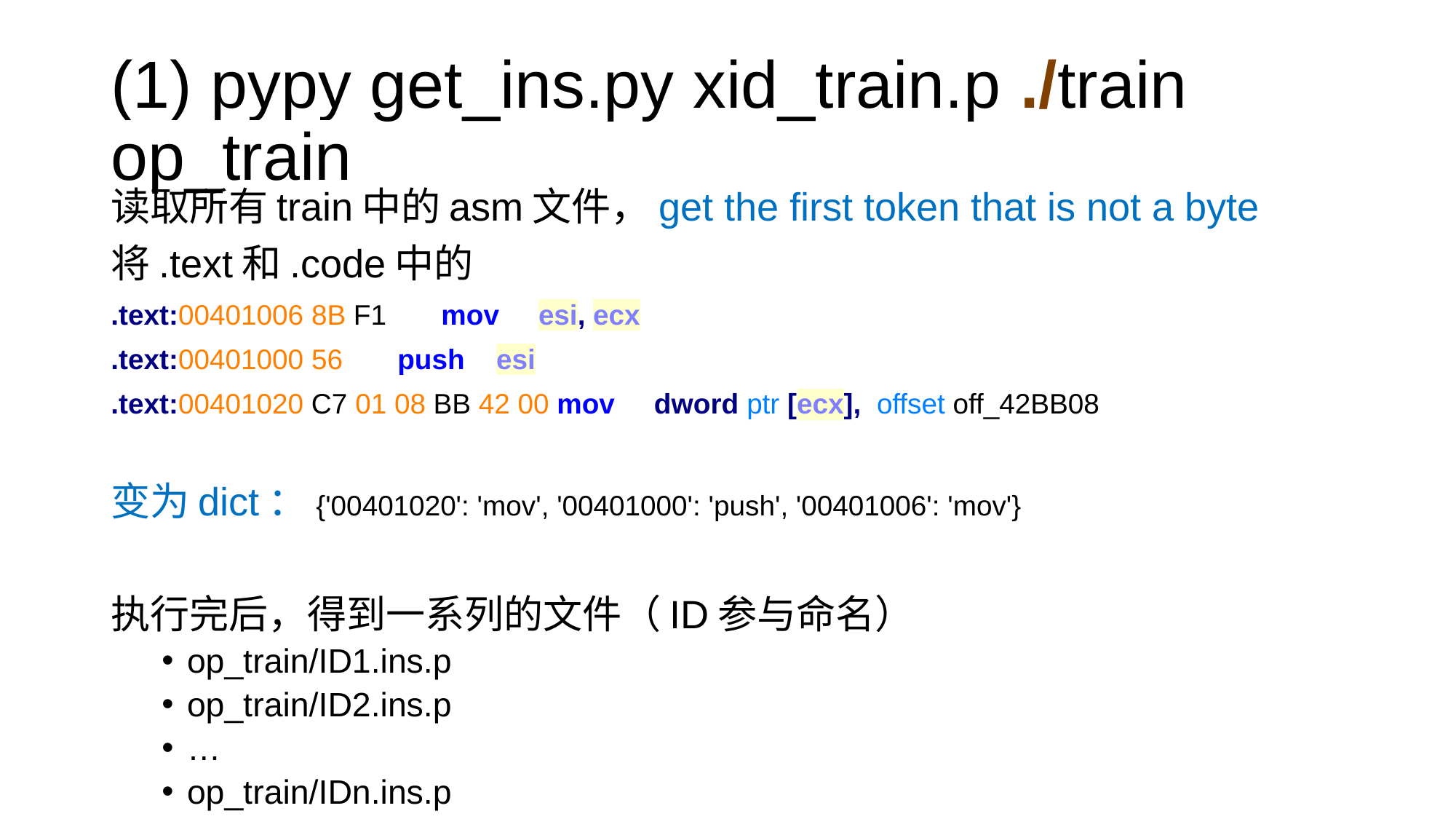

# (1) pypy get_ins.py xid_train.p ./train op_train
读取所有train中的asm文件，get the first token that is not a byte
将.text和.code中的
.text:00401006 8B F1       mov     esi, ecx
.text:00401000 56       push    esi
.text:00401020 C7 01 08 BB 42 00 mov     dword ptr [ecx],  offset off_42BB08

变为dict：{'00401020': 'mov', '00401000': 'push', '00401006': 'mov'}

执行完后，得到一系列的文件（ID参与命名）
op_train/ID1.ins.p
op_train/ID2.ins.p
…
op_train/IDn.ins.p